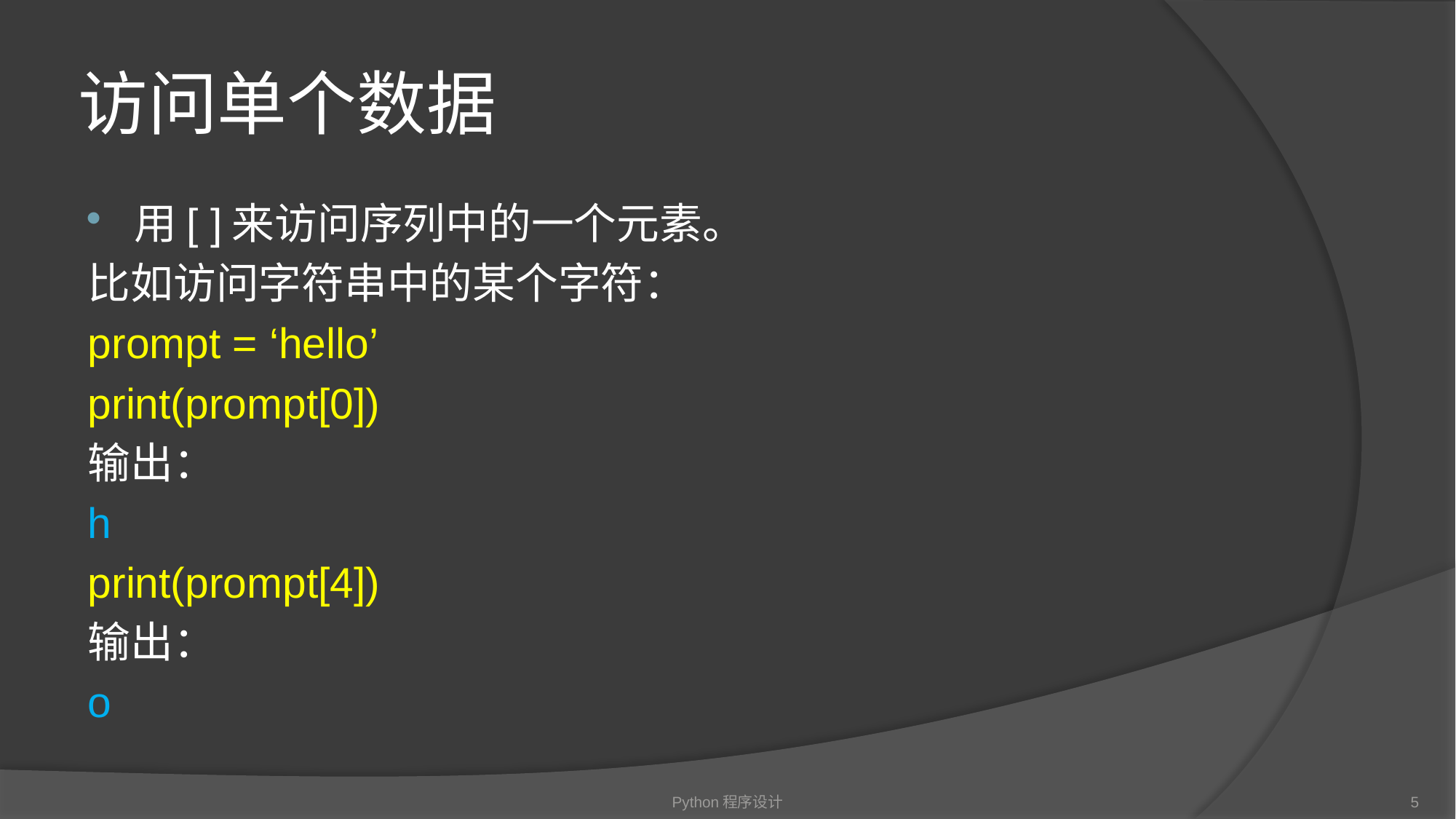

# 访问单个数据
用[ ]来访问序列中的一个元素。
比如访问字符串中的某个字符：
prompt = ‘hello’
print(prompt[0])
输出：
h
print(prompt[4])
输出：
o

Python程序设计
5